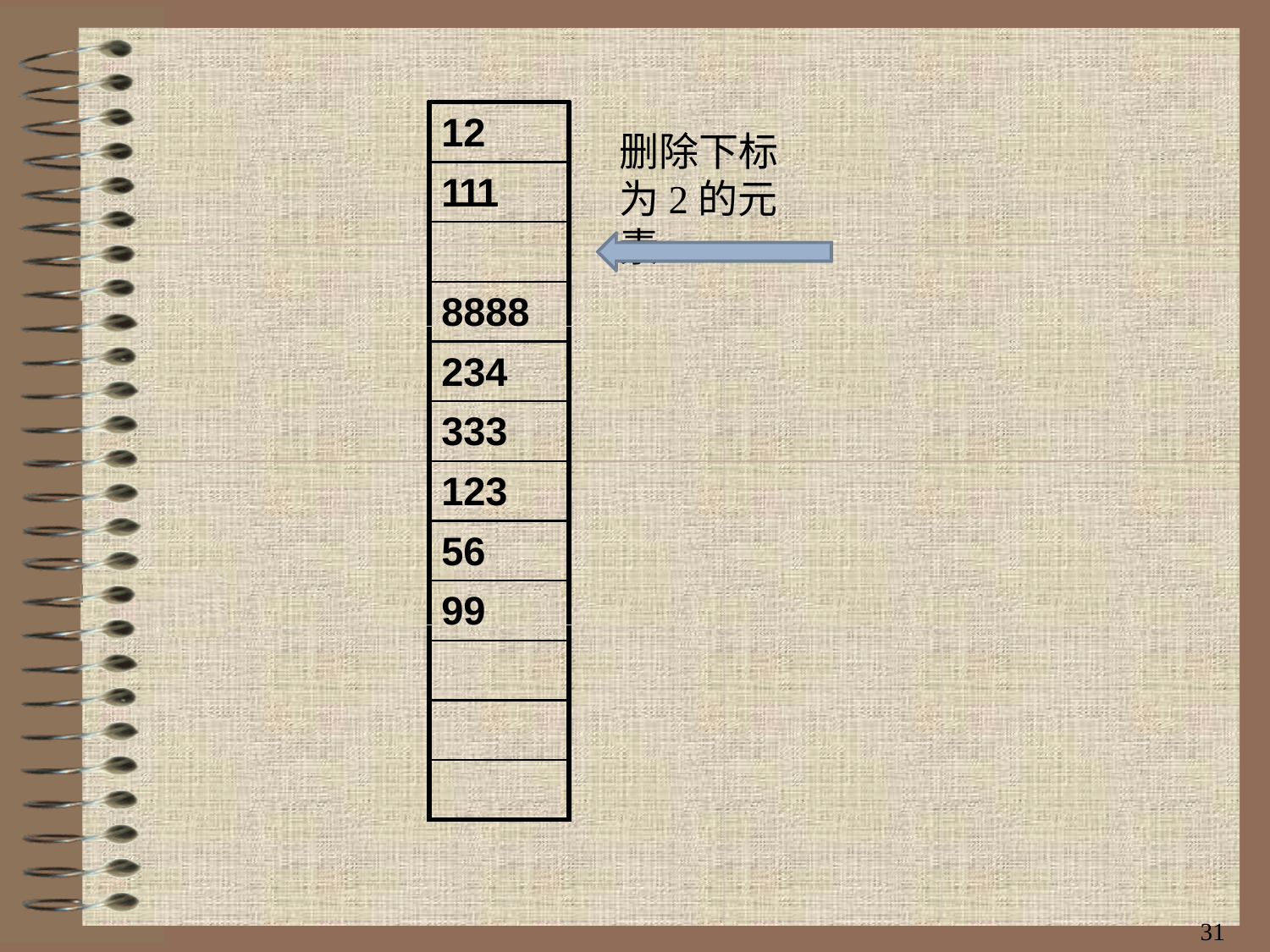

12
删除下标 为2的元素

111

8888
234
333
123
56
99

31